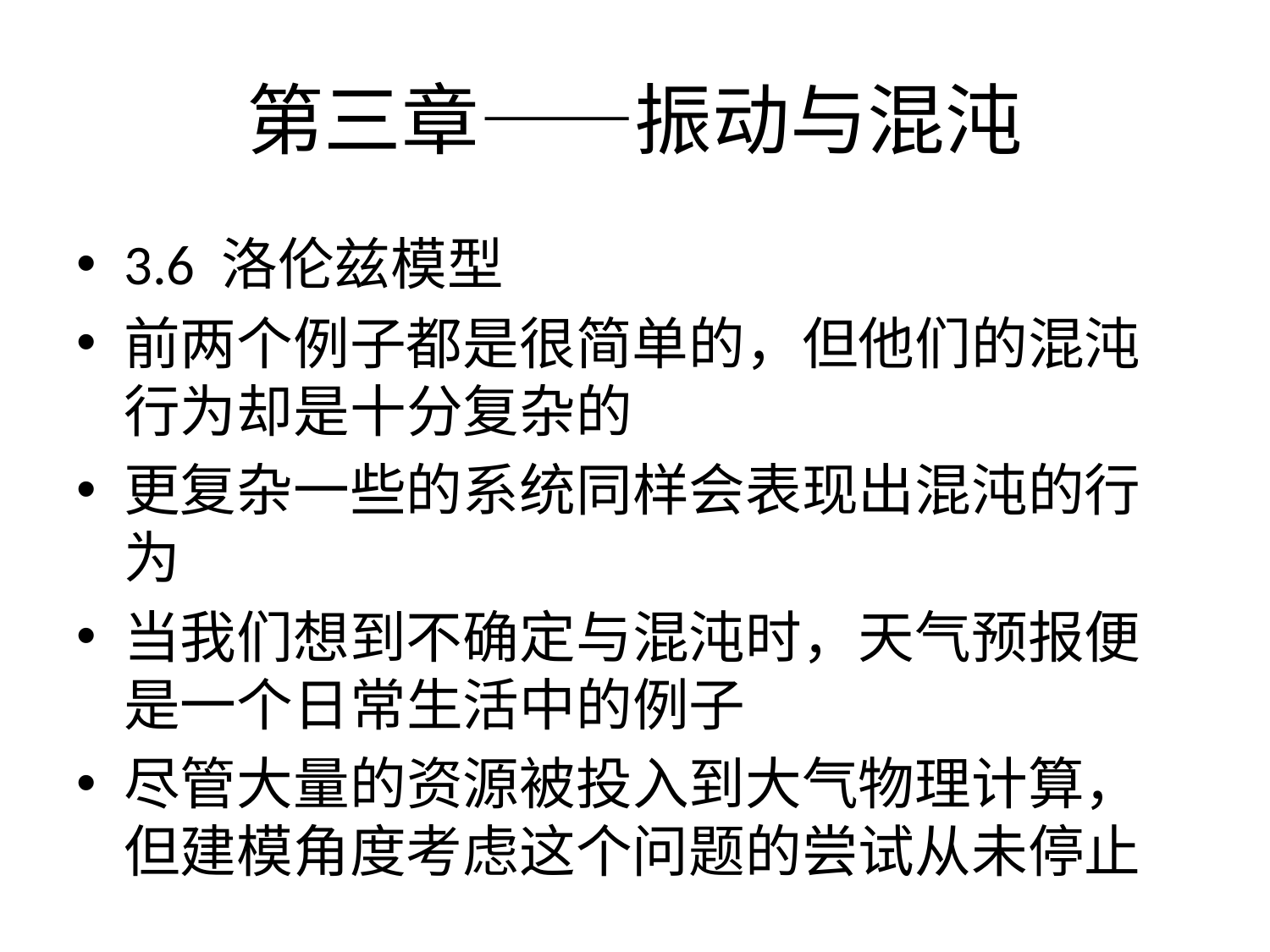

# 第三章——振动与混沌
3.6 洛伦兹模型
前两个例子都是很简单的，但他们的混沌行为却是十分复杂的
更复杂一些的系统同样会表现出混沌的行为
当我们想到不确定与混沌时，天气预报便是一个日常生活中的例子
尽管大量的资源被投入到大气物理计算，但建模角度考虑这个问题的尝试从未停止